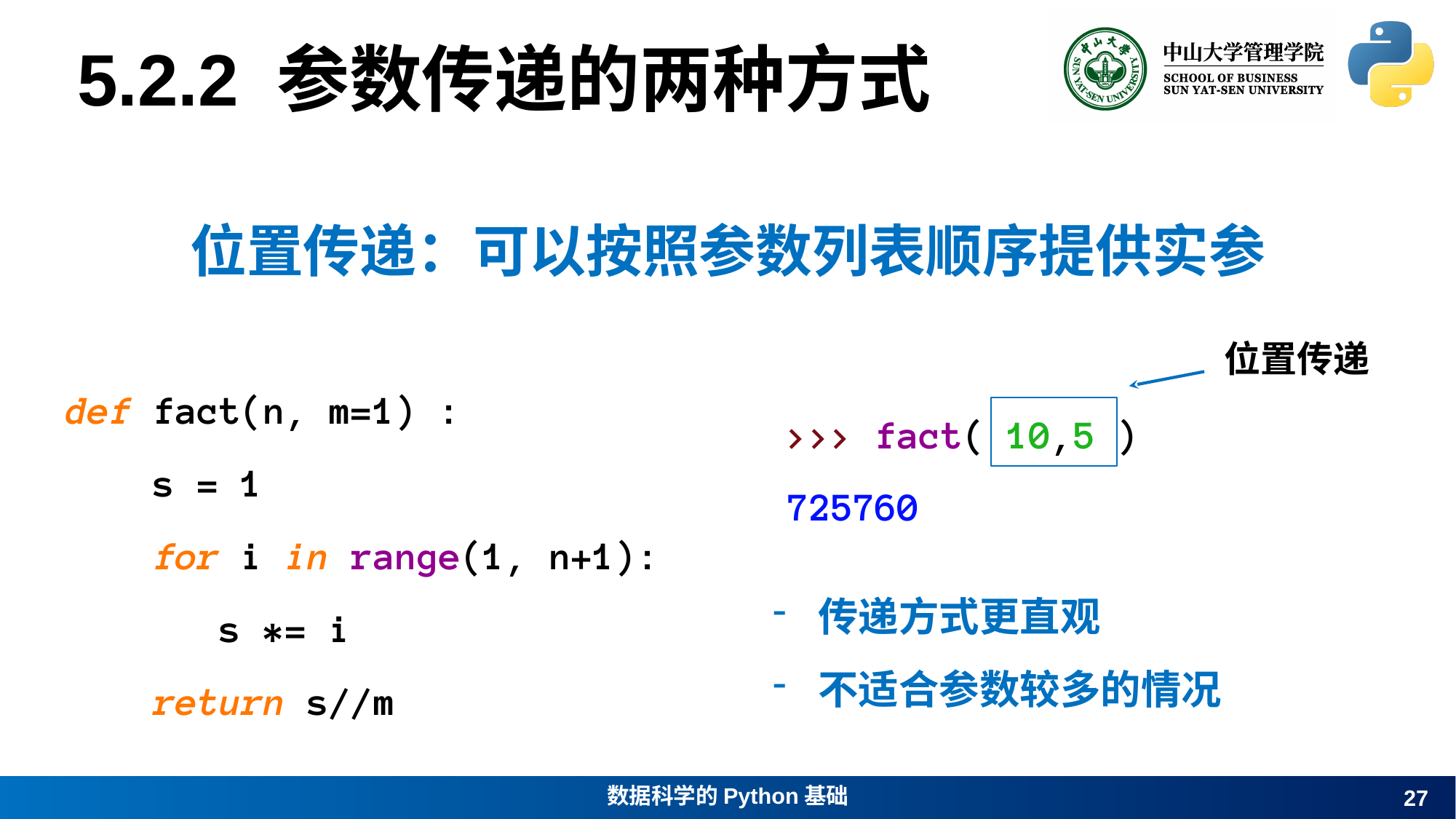

5.2.2 参数传递的两种方式
位置传递：可以按照参数列表顺序提供实参
位置传递
def fact(n, m=1) :
    s = 1
    for i in range(1, n+1):
       s *= i
    return s//m
>>> fact( 10,5 )
725760

传递方式更直观
不适合参数较多的情况